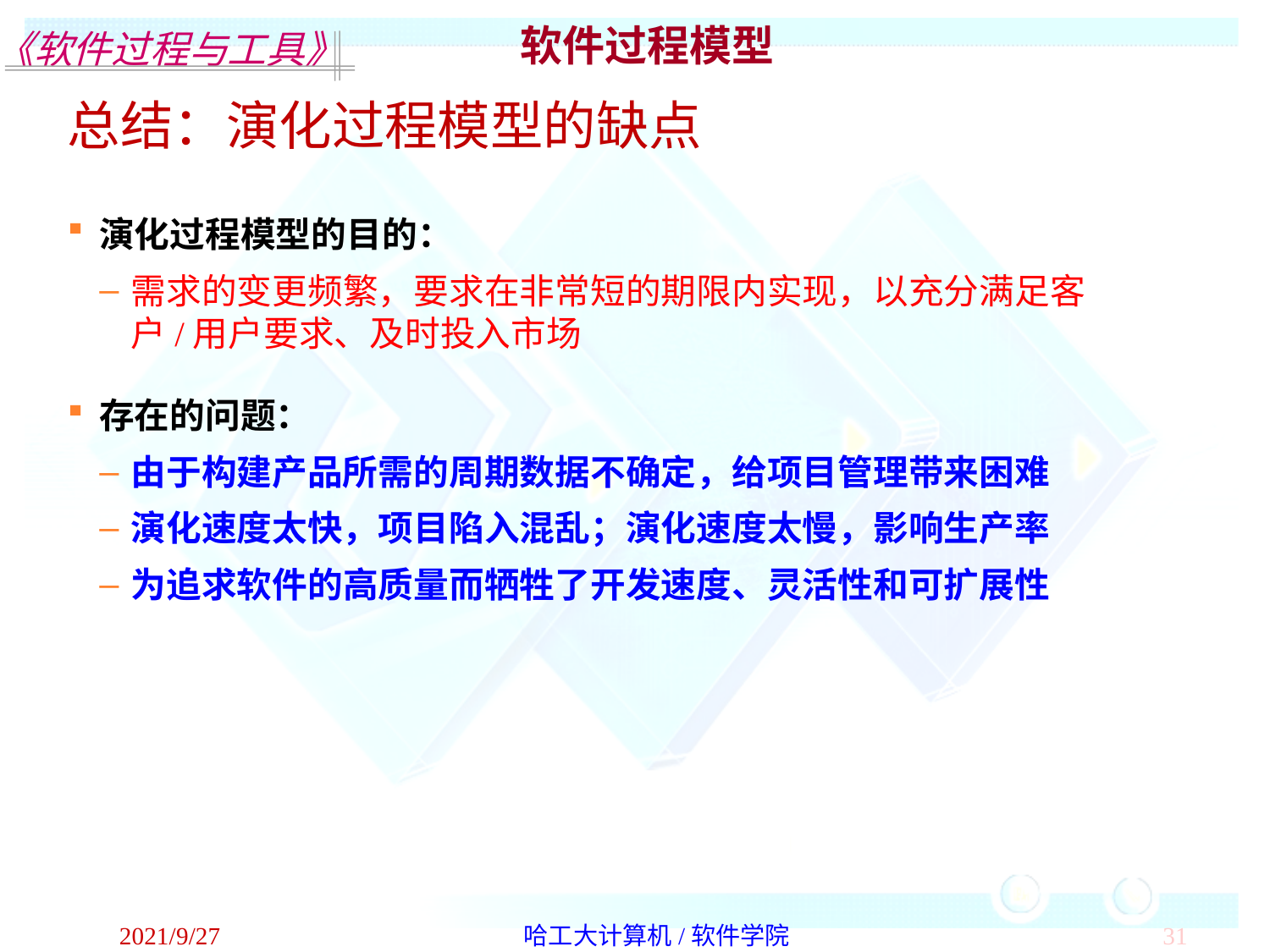

软件过程模型
总结：演化过程模型的缺点
演化过程模型的目的：
需求的变更频繁，要求在非常短的期限内实现，以充分满足客户/用户要求、及时投入市场

存在的问题：
由于构建产品所需的周期数据不确定，给项目管理带来困难
演化速度太快，项目陷入混乱；演化速度太慢，影响生产率
为追求软件的高质量而牺牲了开发速度、灵活性和可扩展性